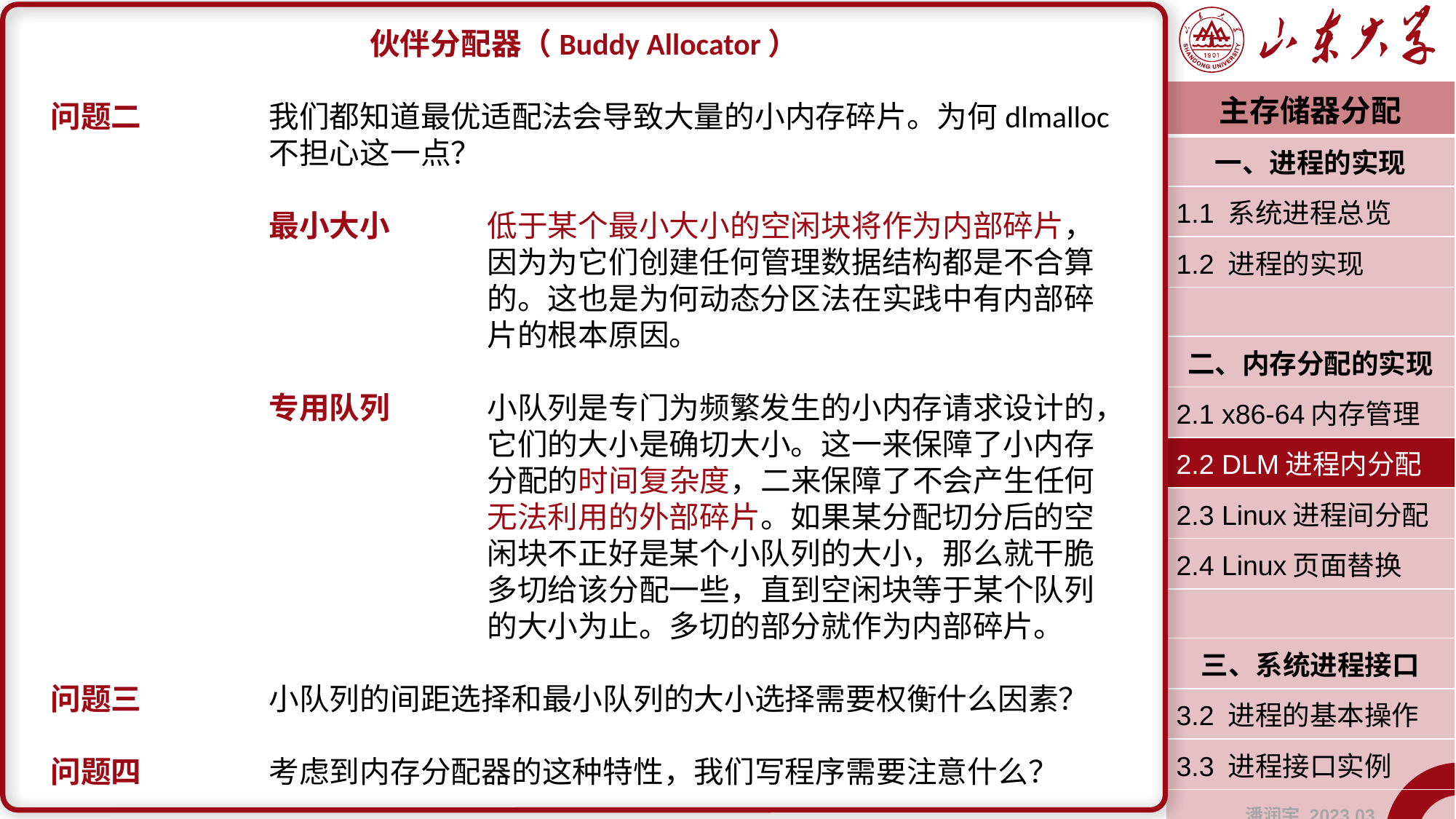

伙伴分配器（Buddy Allocator）

问题二		我们都知道最优适配法会导致大量的小内存碎片。为何dlmalloc		不担心这一点？

		最小大小	低于某个最小大小的空闲块将作为内部碎片，				因为为它们创建任何管理数据结构都是不合算				的。这也是为何动态分区法在实践中有内部碎				片的根本原因。

		专用队列	小队列是专门为频繁发生的小内存请求设计的，				它们的大小是确切大小。这一来保障了小内存				分配的时间复杂度，二来保障了不会产生任何				无法利用的外部碎片。如果某分配切分后的空				闲块不正好是某个小队列的大小，那么就干脆				多切给该分配一些，直到空闲块等于某个队列				的大小为止。多切的部分就作为内部碎片。

问题三		小队列的间距选择和最小队列的大小选择需要权衡什么因素？

问题四		考虑到内存分配器的这种特性，我们写程序需要注意什么？
| 主存储器分配 |
| --- |
| 一、进程的实现 |
| 1.1 系统进程总览 |
| 1.2 进程的实现 |
|  |
| 二、内存分配的实现 |
| 2.1 x86-64内存管理 |
| 2.2 DLM进程内分配 |
| 2.3 Linux进程间分配 |
| 2.4 Linux页面替换 |
|  |
| 三、系统进程接口 |
| 3.2 进程的基本操作 |
| 3.3 进程接口实例 |
| 潘润宇 2023.03 |